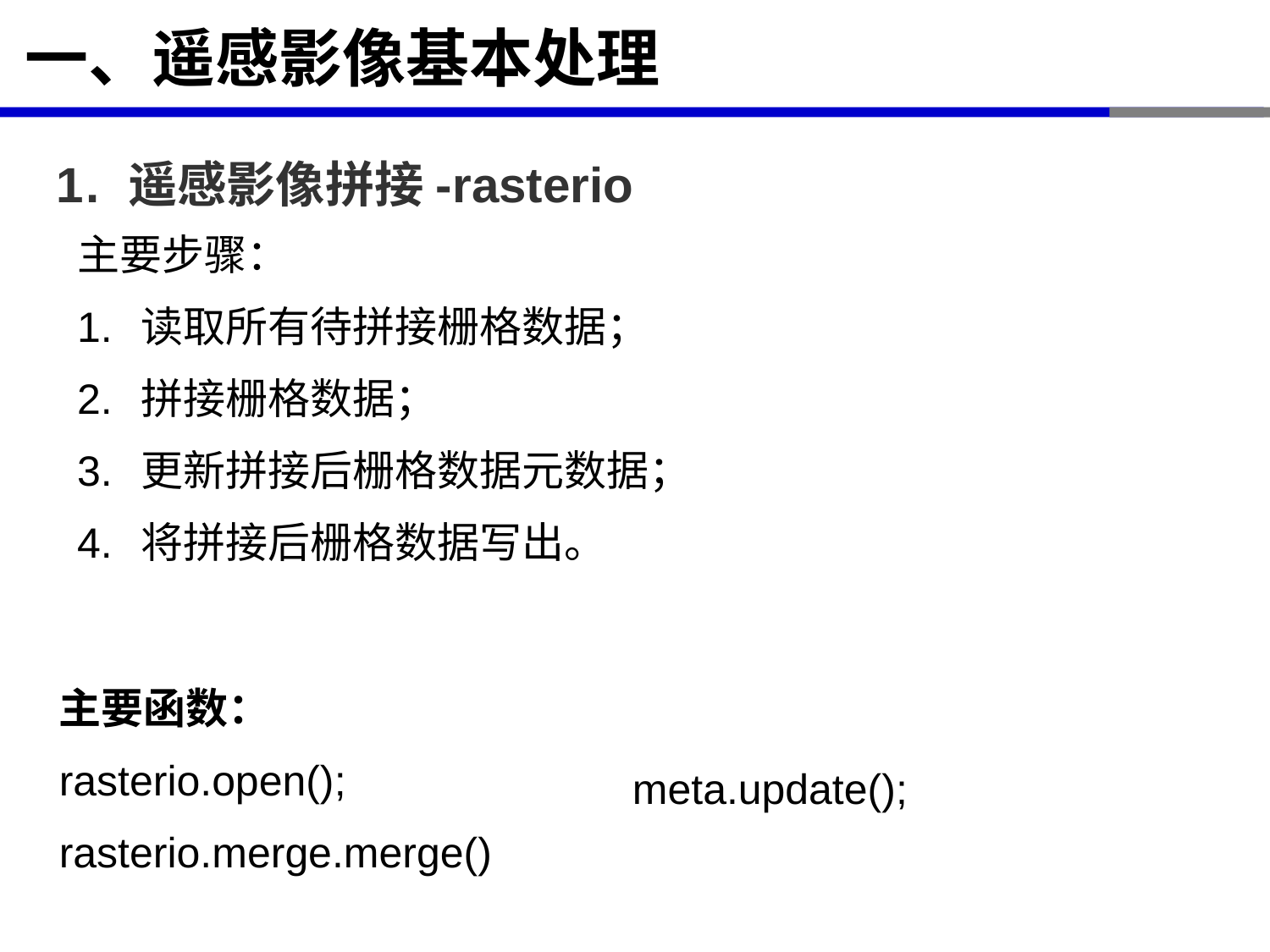

# 一、遥感影像基本处理
遥感影像拼接-rasterio
主要步骤：
读取所有待拼接栅格数据；
拼接栅格数据；
更新拼接后栅格数据元数据；
将拼接后栅格数据写出。
主要函数：
rasterio.open();
rasterio.merge.merge()

meta.update();